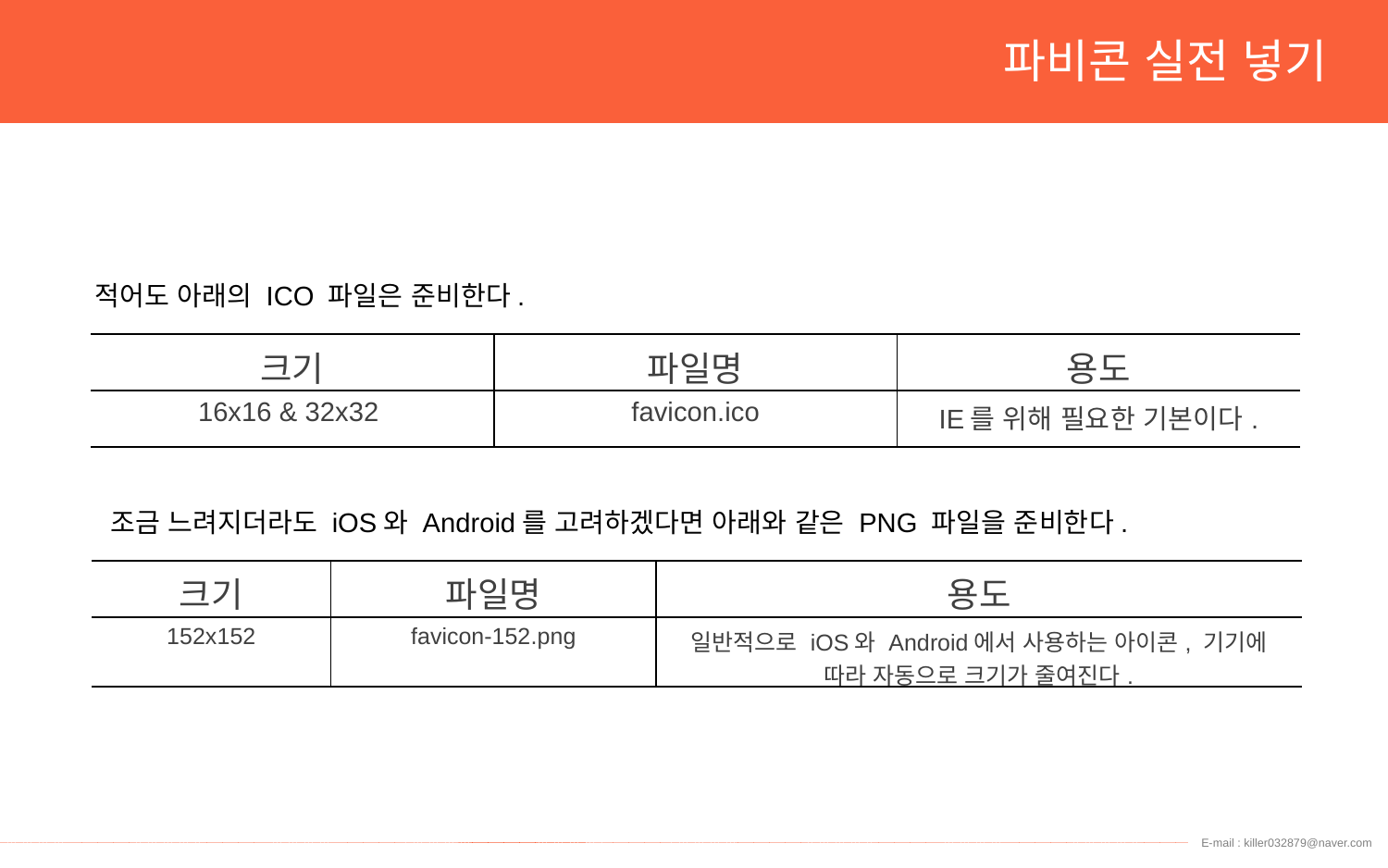

파비콘 실전 넣기
적어도 아래의 ICO 파일은 준비한다.
| 크기 | 파일명 | 용도 |
| --- | --- | --- |
| 16x16 & 32x32 | favicon.ico | IE를 위해 필요한 기본이다. |
조금 느려지더라도 iOS와 Android를 고려하겠다면 아래와 같은 PNG 파일을 준비한다.
| 크기 | 파일명 | 용도 |
| --- | --- | --- |
| 152x152 | favicon-152.png | 일반적으로 iOS와 Android에서 사용하는 아이콘, 기기에 따라 자동으로 크기가 줄여진다. |